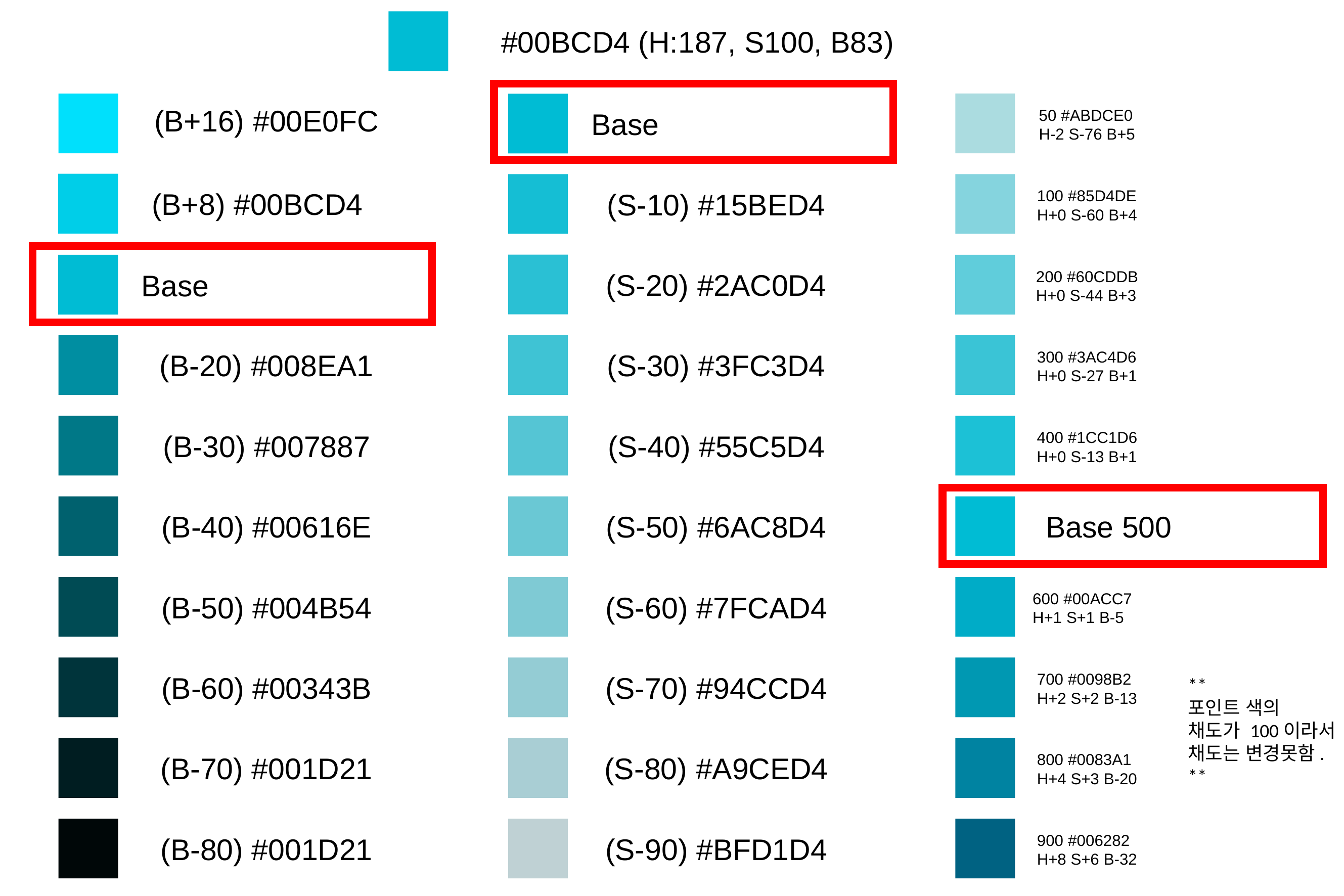

#00BCD4 (H:187, S100, B83)

 50 #ABDCE0
 H-2 S-76 B+5

 (B+16) #00E0FC

 Base

 (B+8) #00BCD4

 (S-10) #15BED4

 100 #85D4DE
 H+0 S-60 B+4

 (S-20) #2AC0D4

 Base

 200 #60CDDB
 H+0 S-44 B+3

 (S-30) #3FC3D4

 (B-20) #008EA1

 300 #3AC4D6
 H+0 S-27 B+1

 (S-40) #55C5D4

 (B-30) #007887

 400 #1CC1D6
 H+0 S-13 B+1

 (S-50) #6AC8D4

 (B-40) #00616E

 Base 500

 (S-60) #7FCAD4

 (B-50) #004B54

 600 #00ACC7
 H+1 S+1 B-5

 (B-60) #00343B

 (S-70) #94CCD4

 700 #0098B2
 H+2 S+2 B-13
**
포인트 색의
채도가 100이라서
채도는 변경못함.
**

 (B-70) #001D21

 (S-80) #A9CED4

 800 #0083A1
 H+4 S+3 B-20

 (B-80) #001D21

 (S-90) #BFD1D4

 900 #006282
 H+8 S+6 B-32